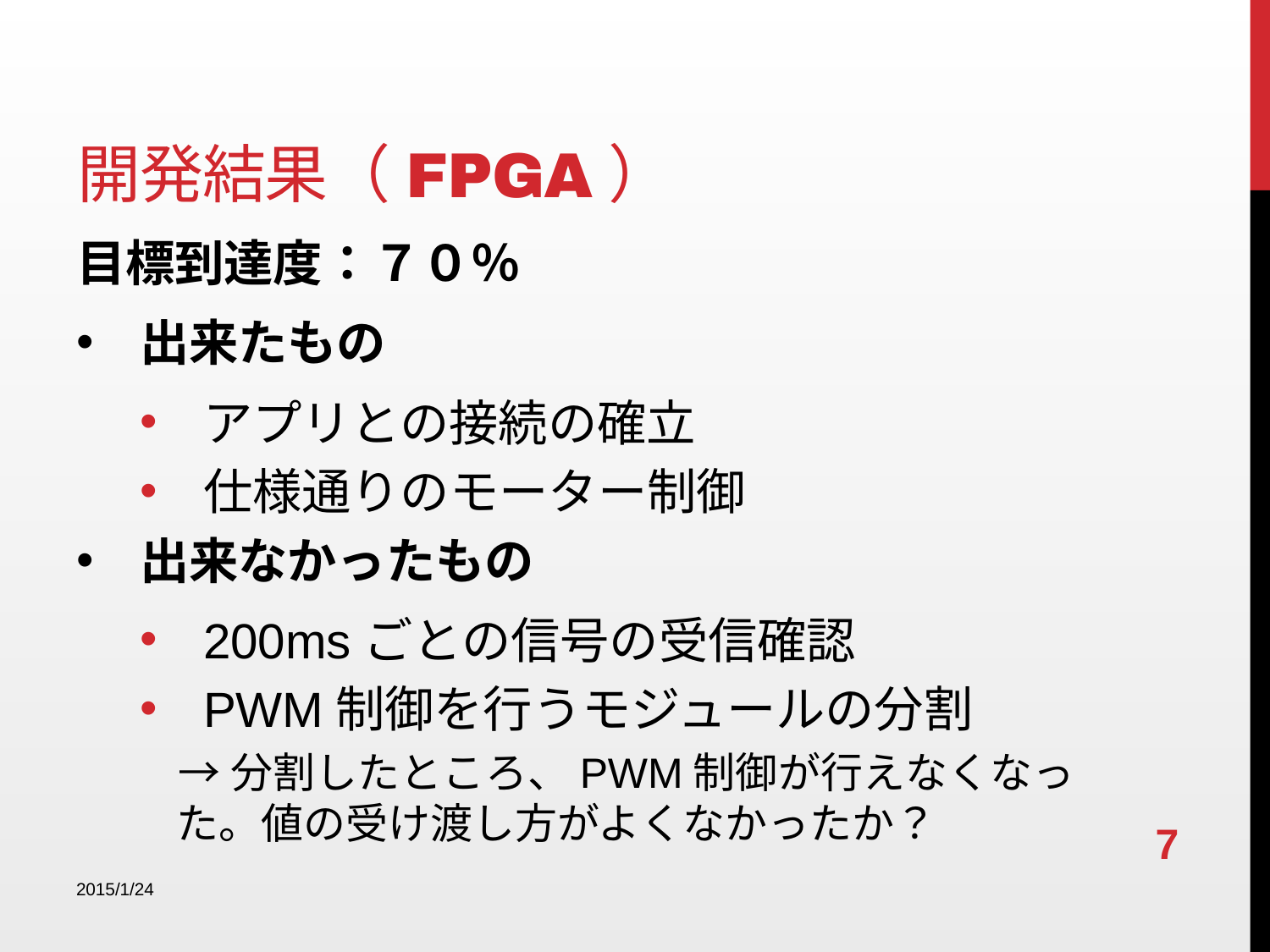

# 開発結果（FPGA）
目標到達度：７０％
出来たもの
アプリとの接続の確立
仕様通りのモーター制御
出来なかったもの
200msごとの信号の受信確認
PWM制御を行うモジュールの分割
→分割したところ、PWM制御が行えなくなった。値の受け渡し方がよくなかったか？
7
2015/1/24